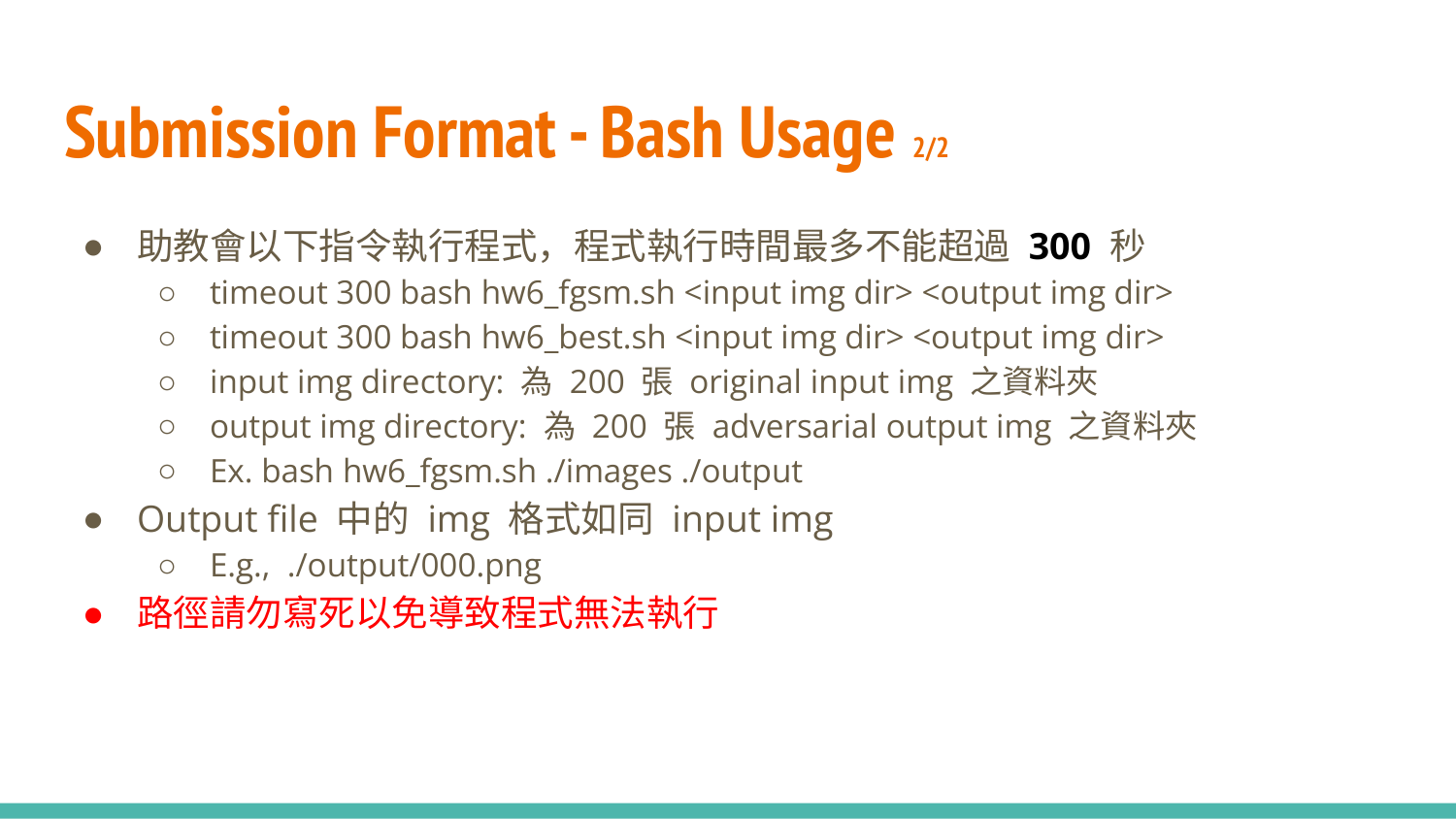

# Submission Format - Bash Usage 2/2
助教會以下指令執行程式，程式執行時間最多不能超過 300 秒
timeout 300 bash hw6_fgsm.sh <input img dir> <output img dir>
timeout 300 bash hw6_best.sh <input img dir> <output img dir>
input img directory: 為 200 張 original input img 之資料夾
output img directory: 為 200 張 adversarial output img 之資料夾
Ex. bash hw6_fgsm.sh ./images ./output
Output file 中的 img 格式如同 input img
E.g.,  ./output/000.png
路徑請勿寫死以免導致程式無法執行